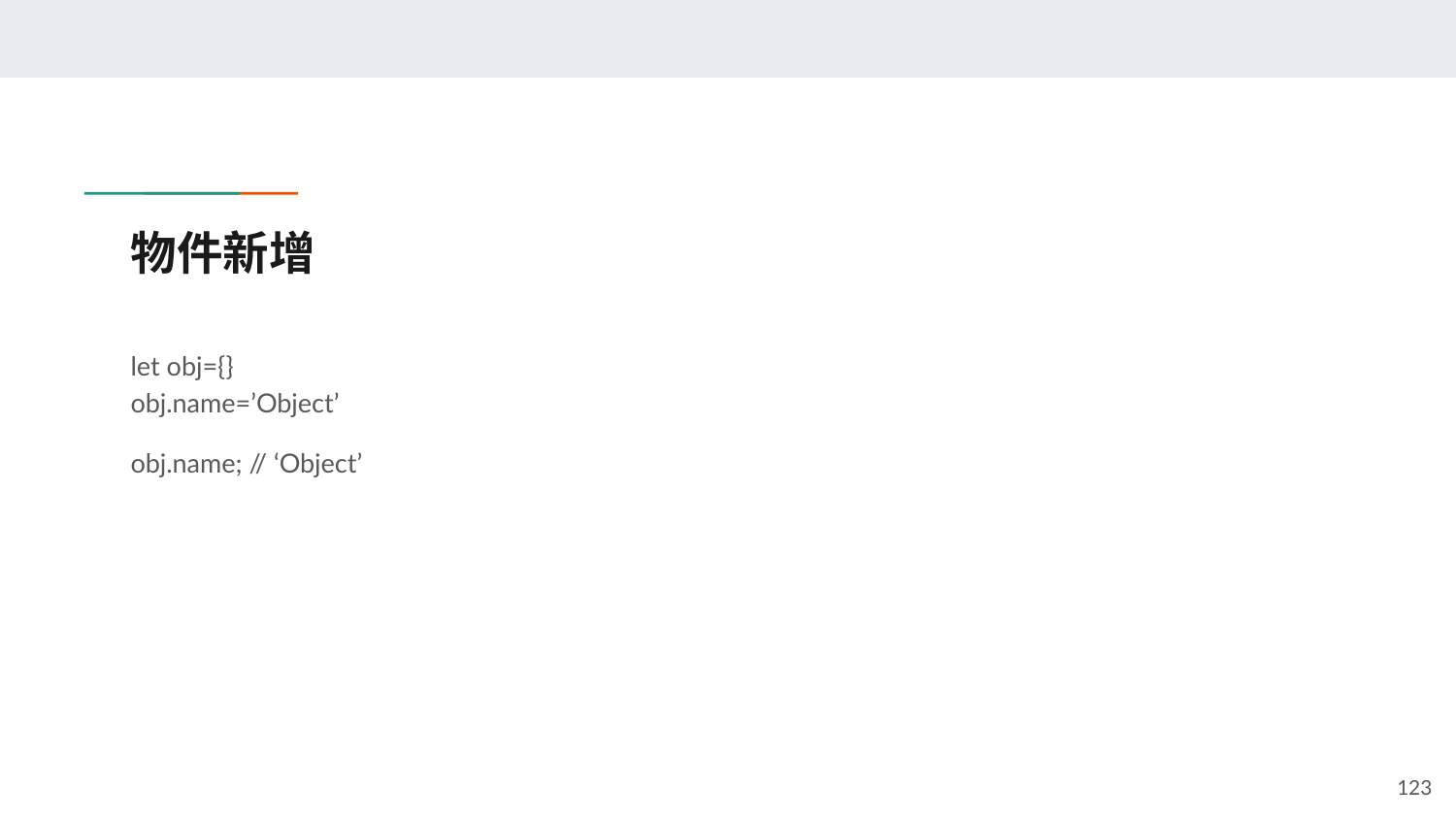

# 物件新增
let obj={}
obj.name=’Object’
obj.name; // ‘Object’
123